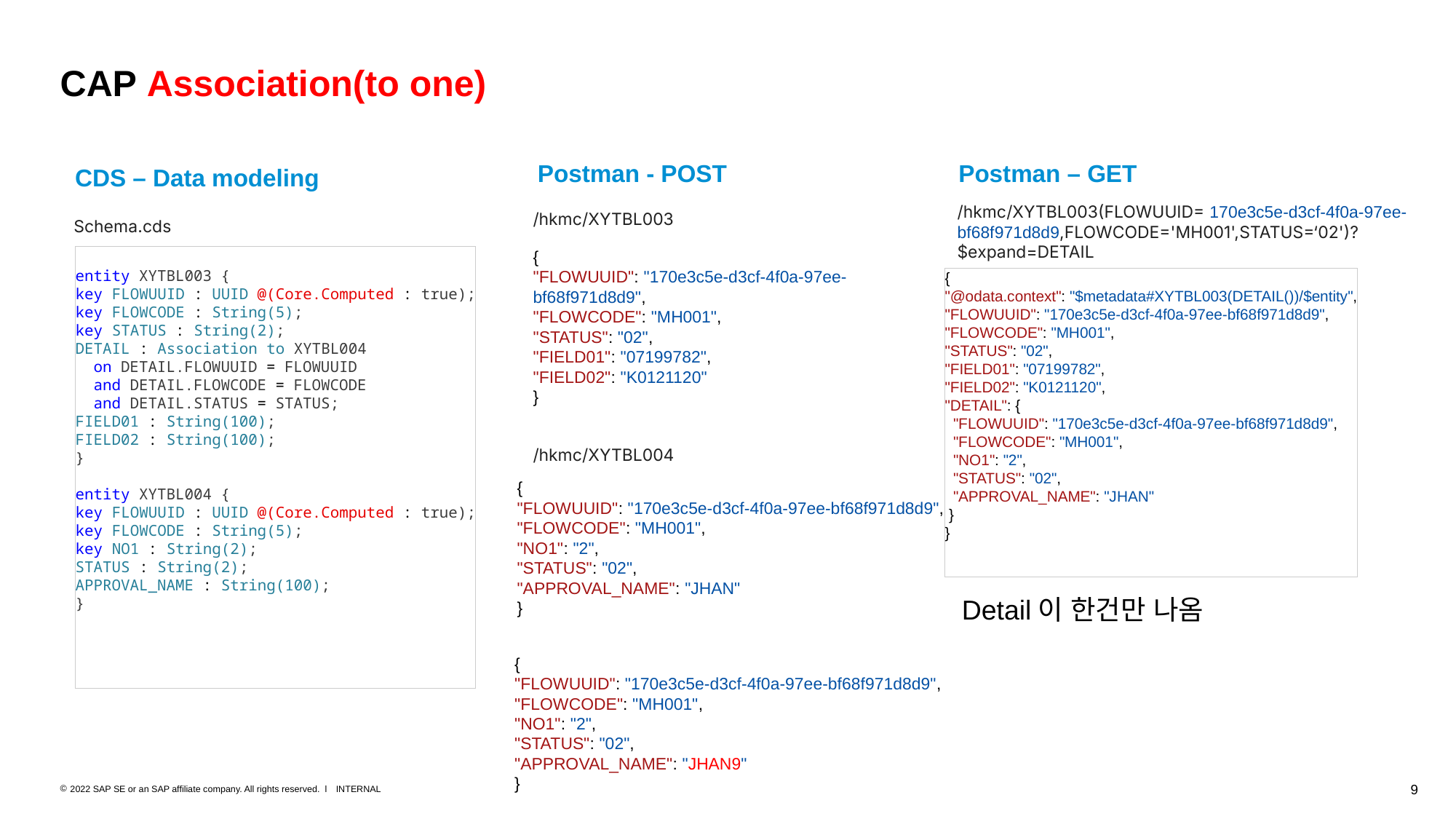

# CAP Association(to one)
Postman - POST
Postman – GET
CDS – Data modeling
/hkmc/XYTBL003(FLOWUUID= 170e3c5e-d3cf-4f0a-97ee-bf68f971d8d9,FLOWCODE='MH001',STATUS=‘02')?$expand=DETAIL
/hkmc/XYTBL003
Schema.cds
entity XYTBL003 {
key FLOWUUID : UUID @(Core.Computed : true);
key FLOWCODE : String(5);
key STATUS : String(2);
DETAIL : Association to XYTBL004
  on DETAIL.FLOWUUID = FLOWUUID
  and DETAIL.FLOWCODE = FLOWCODE
  and DETAIL.STATUS = STATUS;
FIELD01 : String(100);
FIELD02 : String(100);
}
entity XYTBL004 {
key FLOWUUID : UUID @(Core.Computed : true);
key FLOWCODE : String(5);
key NO1 : String(2);
STATUS : String(2);
APPROVAL_NAME : String(100);
}

{
"FLOWUUID": "170e3c5e-d3cf-4f0a-97ee-bf68f971d8d9",
"FLOWCODE": "MH001",
"STATUS": "02",
"FIELD01": "07199782",
"FIELD02": "K0121120"
}

{
"@odata.context": "$metadata#XYTBL003(DETAIL())/$entity",
"FLOWUUID": "170e3c5e-d3cf-4f0a-97ee-bf68f971d8d9",
"FLOWCODE": "MH001",
"STATUS": "02",
"FIELD01": "07199782",
"FIELD02": "K0121120",
"DETAIL": {
  "FLOWUUID": "170e3c5e-d3cf-4f0a-97ee-bf68f971d8d9",
  "FLOWCODE": "MH001",
  "NO1": "2",
  "STATUS": "02",
  "APPROVAL_NAME": "JHAN"
 }
}

/hkmc/XYTBL004
{
"FLOWUUID": "170e3c5e-d3cf-4f0a-97ee-bf68f971d8d9",
"FLOWCODE": "MH001",
"NO1": "2",
"STATUS": "02",
"APPROVAL_NAME": "JHAN"
}
Detail이 한건만 나옴
{
"FLOWUUID": "170e3c5e-d3cf-4f0a-97ee-bf68f971d8d9",
"FLOWCODE": "MH001",
"NO1": "2",
"STATUS": "02",
"APPROVAL_NAME": "JHAN9"
}